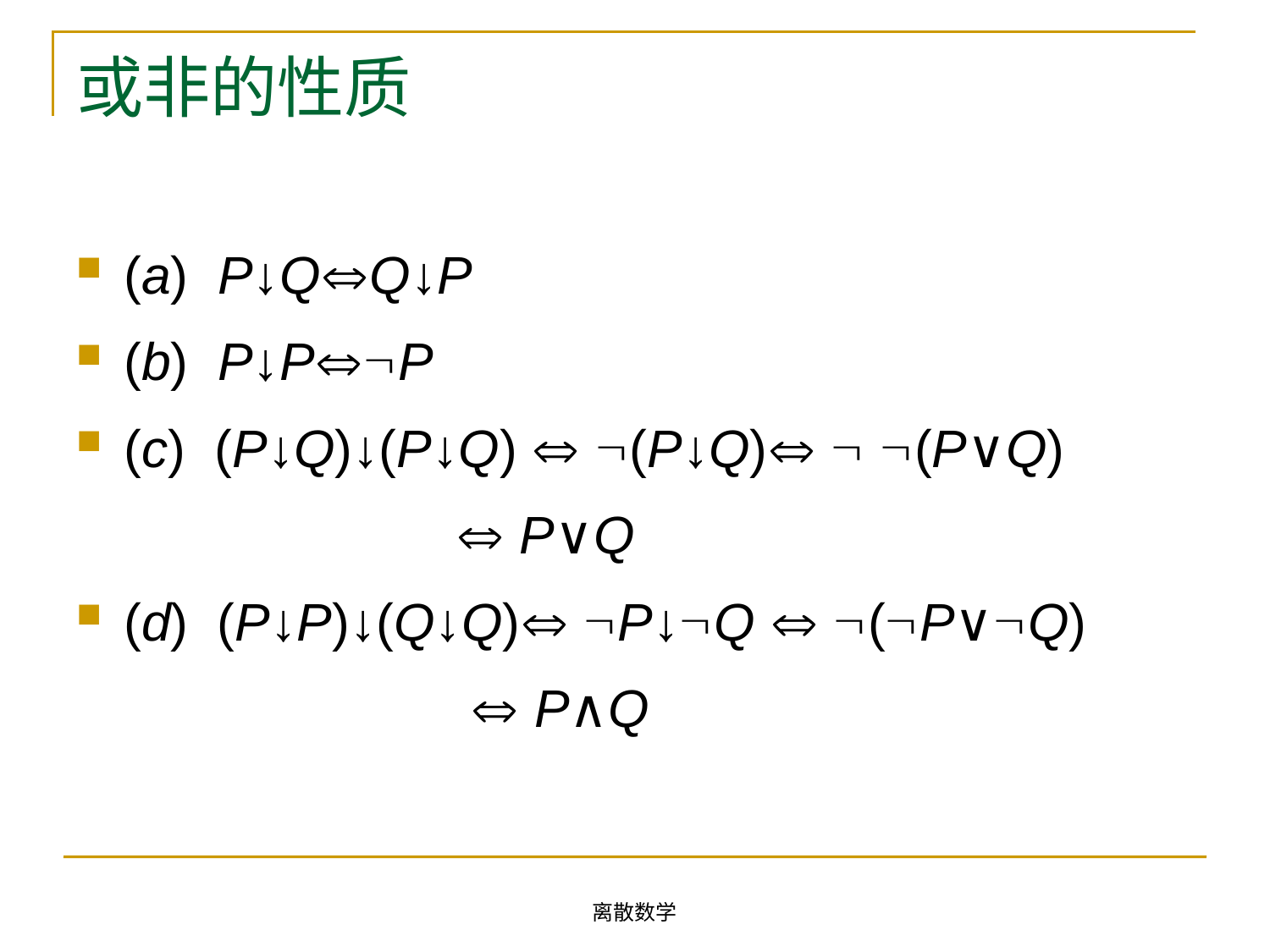

# 或非的性质
(a)  P↓Q⇔Q↓P
(b)  P↓P⇔¬P
(c)  (P↓Q)↓(P↓Q) ⇔ ¬(P↓Q)⇔ ¬ ¬(P∨Q)
                          ⇔ P∨Q
(d)  (P↓P)↓(Q↓Q)⇔ ¬P↓¬Q ⇔ ¬(¬P∨¬Q)
                           ⇔ P∧Q

63
离散数学